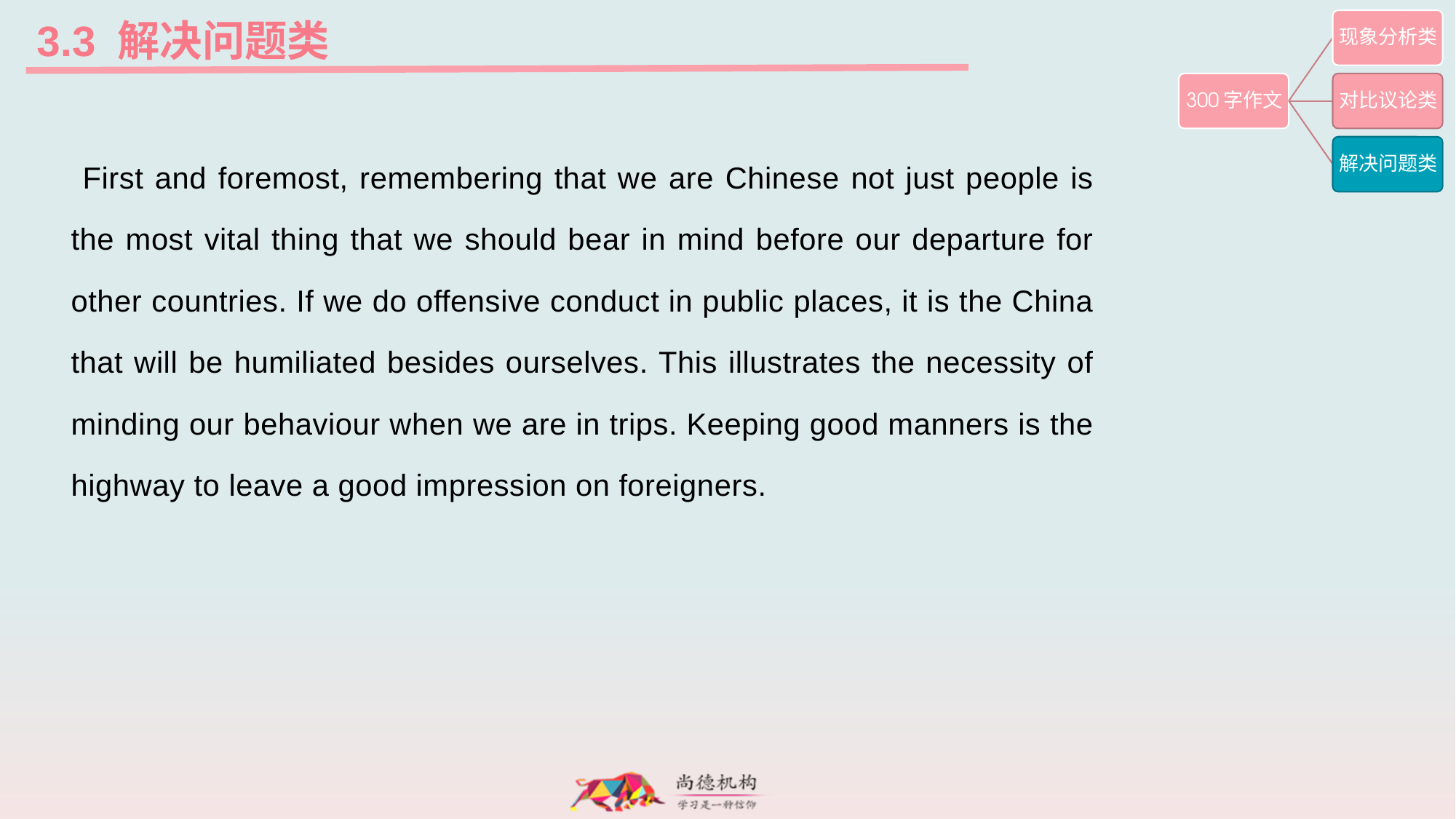

3.3 解决问题类
300字作文

现象分析类

对比议论类

解决问题类
 First and foremost, remembering that we are Chinese not just people is the most vital thing that we should bear in mind before our departure for other countries. If we do offensive conduct in public places, it is the China that will be humiliated besides ourselves. This illustrates the necessity of minding our behaviour when we are in trips. Keeping good manners is the highway to leave a good impression on foreigners.